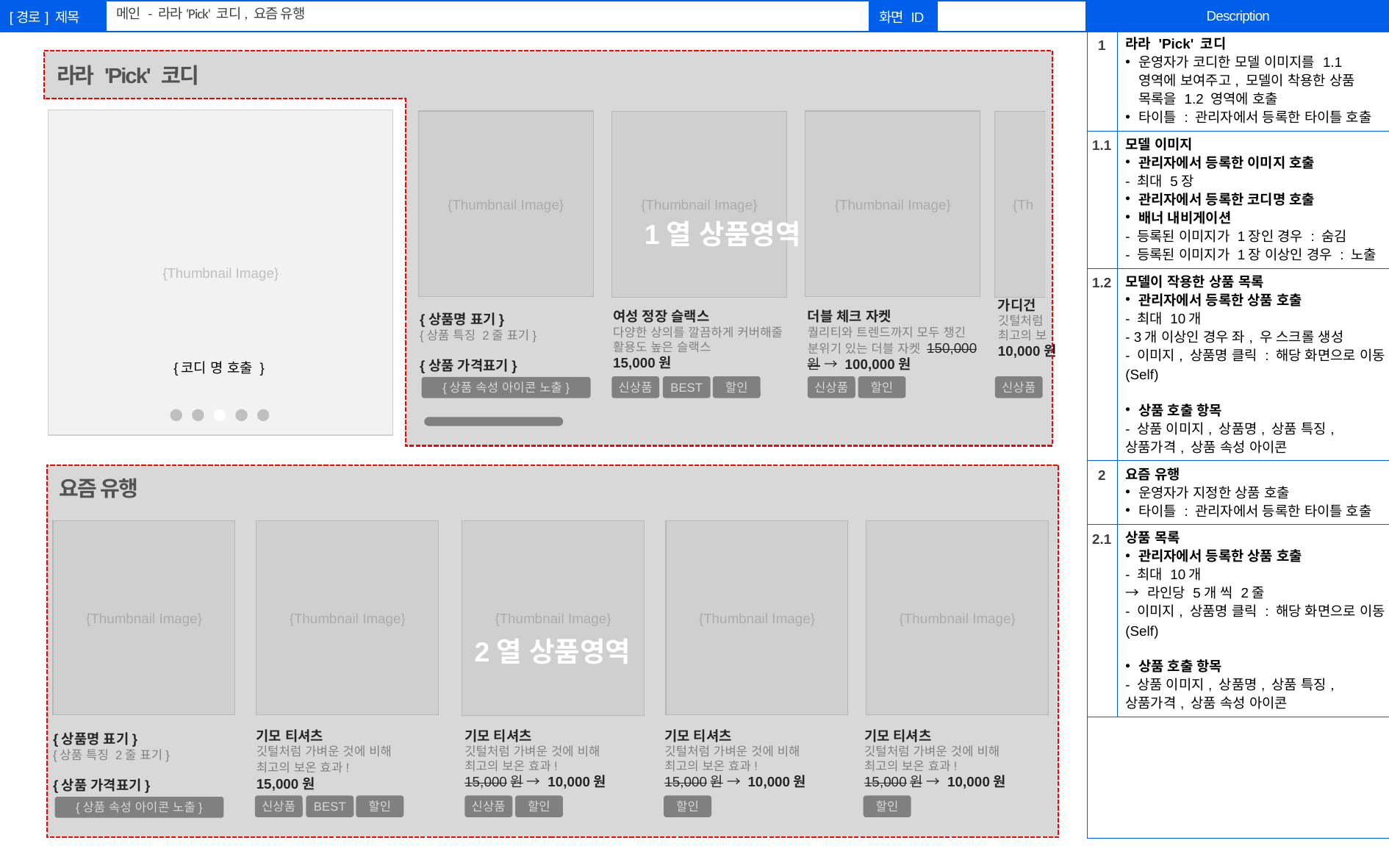

메인 - 라라'Pick' 코디, 요즘 유행
#
| 1 | 라라 'Pick' 코디 운영자가 코디한 모델 이미지를 1.1 영역에 보여주고, 모델이 착용한 상품 목록을 1.2 영역에 호출 타이틀 : 관리자에서 등록한 타이틀 호출 |
| --- | --- |
| 1.1 | 모델 이미지 관리자에서 등록한 이미지 호출 - 최대 5장 관리자에서 등록한 코디명 호출 배너 내비게이션 - 등록된 이미지가 1장인 경우 : 숨김 - 등록된 이미지가 1장 이상인 경우 : 노출 |
| 1.2 | 모델이 작용한 상품 목록 관리자에서 등록한 상품 호출 - 최대 10개 - 3개 이상인 경우 좌, 우 스크롤 생성 - 이미지, 상품명 클릭 : 해당 화면으로 이동(Self) 상품 호출 항목 - 상품 이미지, 상품명, 상품 특징, 상품가격, 상품 속성 아이콘 |
| 2 | 요즘 유행 운영자가 지정한 상품 호출 타이틀 : 관리자에서 등록한 타이틀 호출 |
| 2.1 | 상품 목록 관리자에서 등록한 상품 호출 - 최대 10개 → 라인당 5개 씩 2줄 - 이미지, 상품명 클릭 : 해당 화면으로 이동(Self) 상품 호출 항목 - 상품 이미지, 상품명, 상품 특징, 상품가격, 상품 속성 아이콘 |
|  |  |

라라 'Pick' 코디

{Thumbnail Image}
{Thumbnail Image}
{Thumbnail Image}
{Thumbnail Image}
{Th
1열 상품영역
가디건
깃털처럼
최고의 보
10,000원
{상품명 표기}
{상품 특징 2줄 표기}

{상품 가격표기}
여성 정장 슬랙스
다양한 상의를 깔끔하게 커버해줄 활용도 높은 슬랙스
15,000원
더블 체크 자켓
퀄리티와 트렌드까지 모두 챙긴 분위기 있는 더블 자켓 150,000원 → 100,000원
{코디 명 호출 }
신상품
BEST
할인
신상품
할인
신상품
{상품 속성 아이콘 노출}

2열 상품영역
요즘 유행
{Thumbnail Image}
{Thumbnail Image}
{Thumbnail Image}
{Thumbnail Image}
{Thumbnail Image}
{상품명 표기}
{상품 특징 2줄 표기}

{상품 가격표기}
기모 티셔츠
깃털처럼 가벼운 것에 비해
최고의 보온 효과!
15,000원
기모 티셔츠
깃털처럼 가벼운 것에 비해
최고의 보온 효과!
15,000원 → 10,000원
기모 티셔츠
깃털처럼 가벼운 것에 비해
최고의 보온 효과!
15,000원 → 10,000원
기모 티셔츠
깃털처럼 가벼운 것에 비해
최고의 보온 효과!
15,000원 → 10,000원
신상품
BEST
할인
신상품
할인
할인
할인
{상품 속성 아이콘 노출}